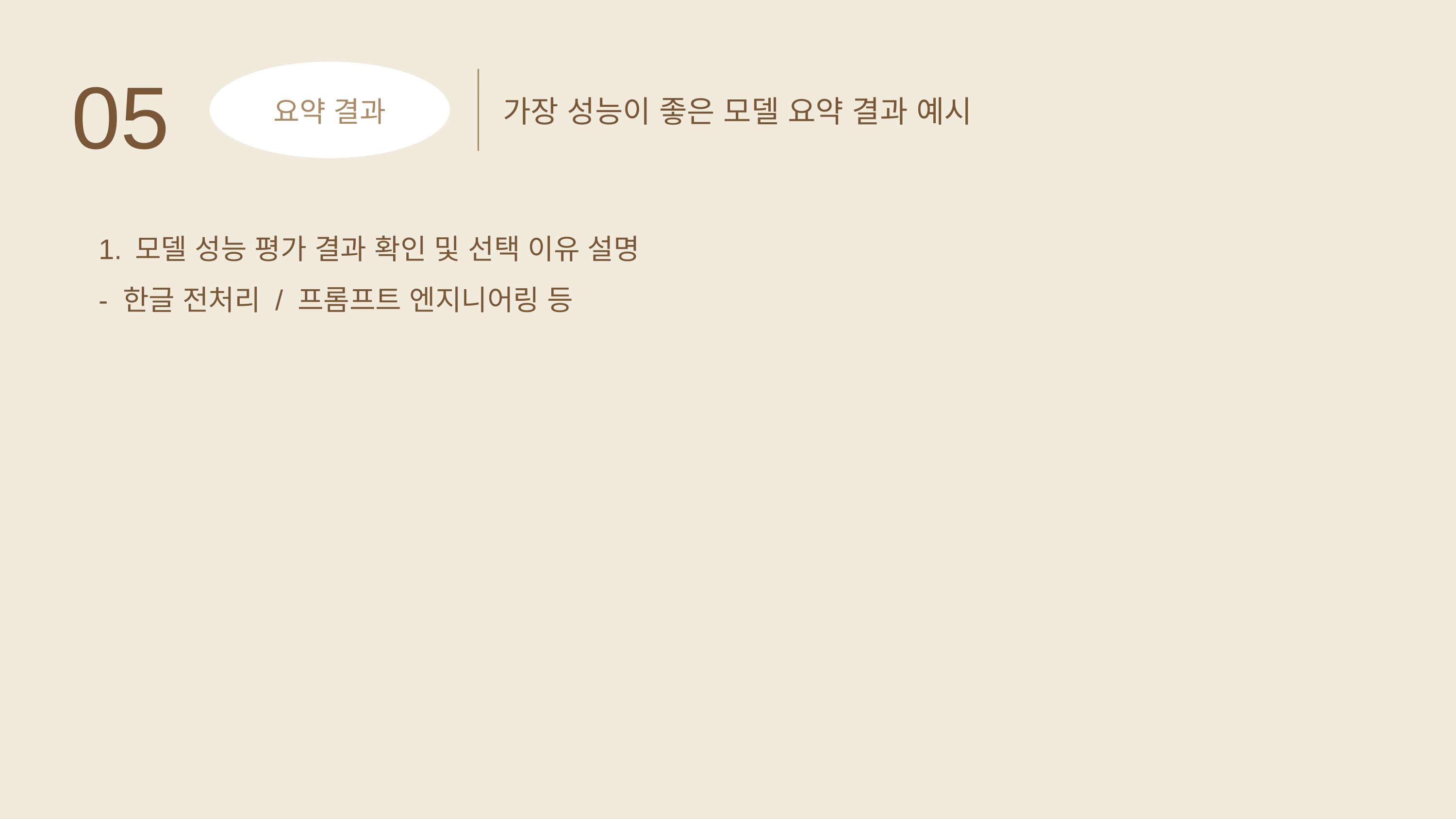

05

가장 성능이 좋은 모델 요약 결과 예시
요약 결과
모델 성능 평가 결과 확인 및 선택 이유 설명
- 한글 전처리 / 프롬프트 엔지니어링 등